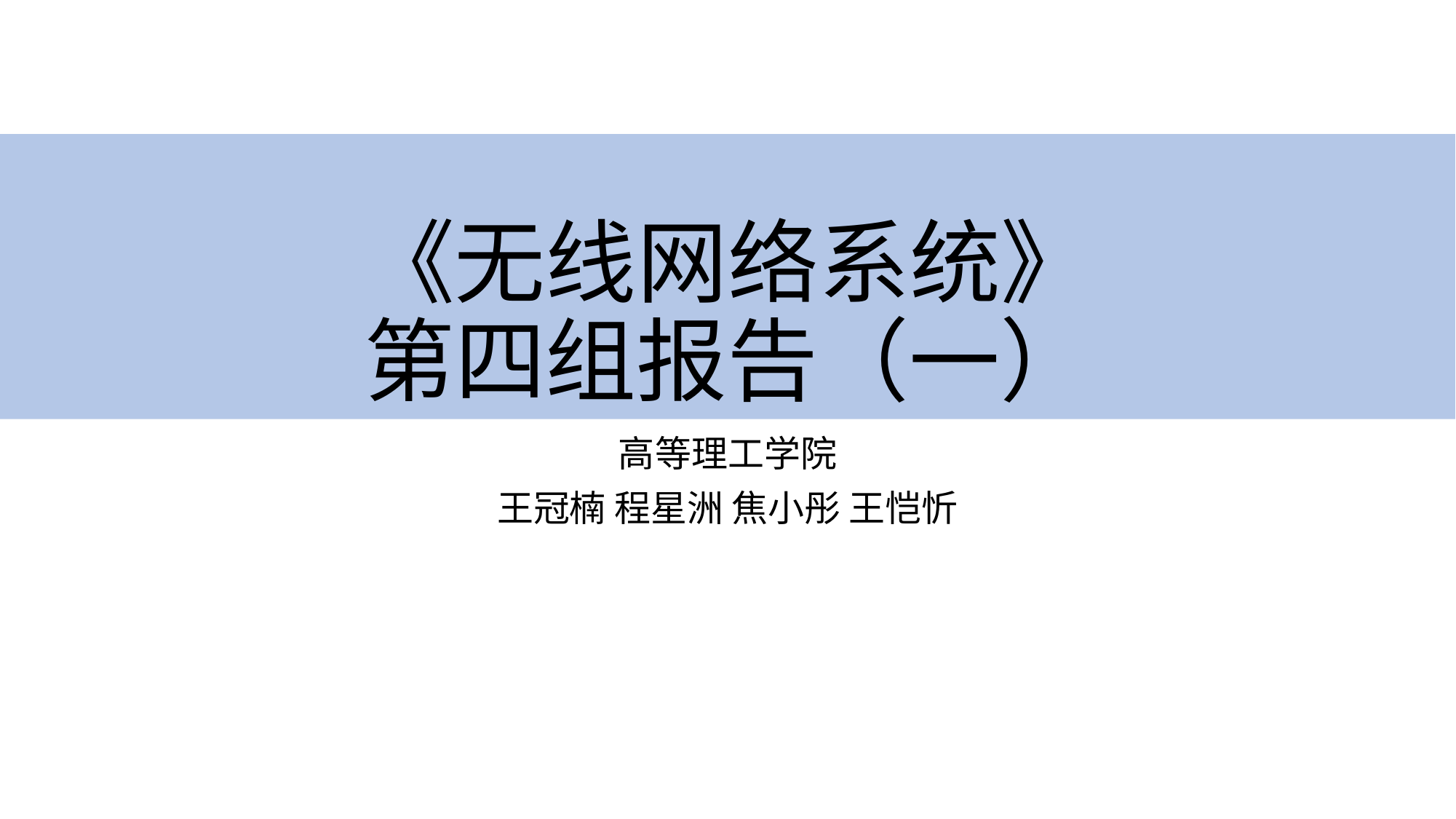

# 《无线网络系统》 第四组报告（一）
高等理工学院
王冠楠 程星洲 焦小彤 王恺忻